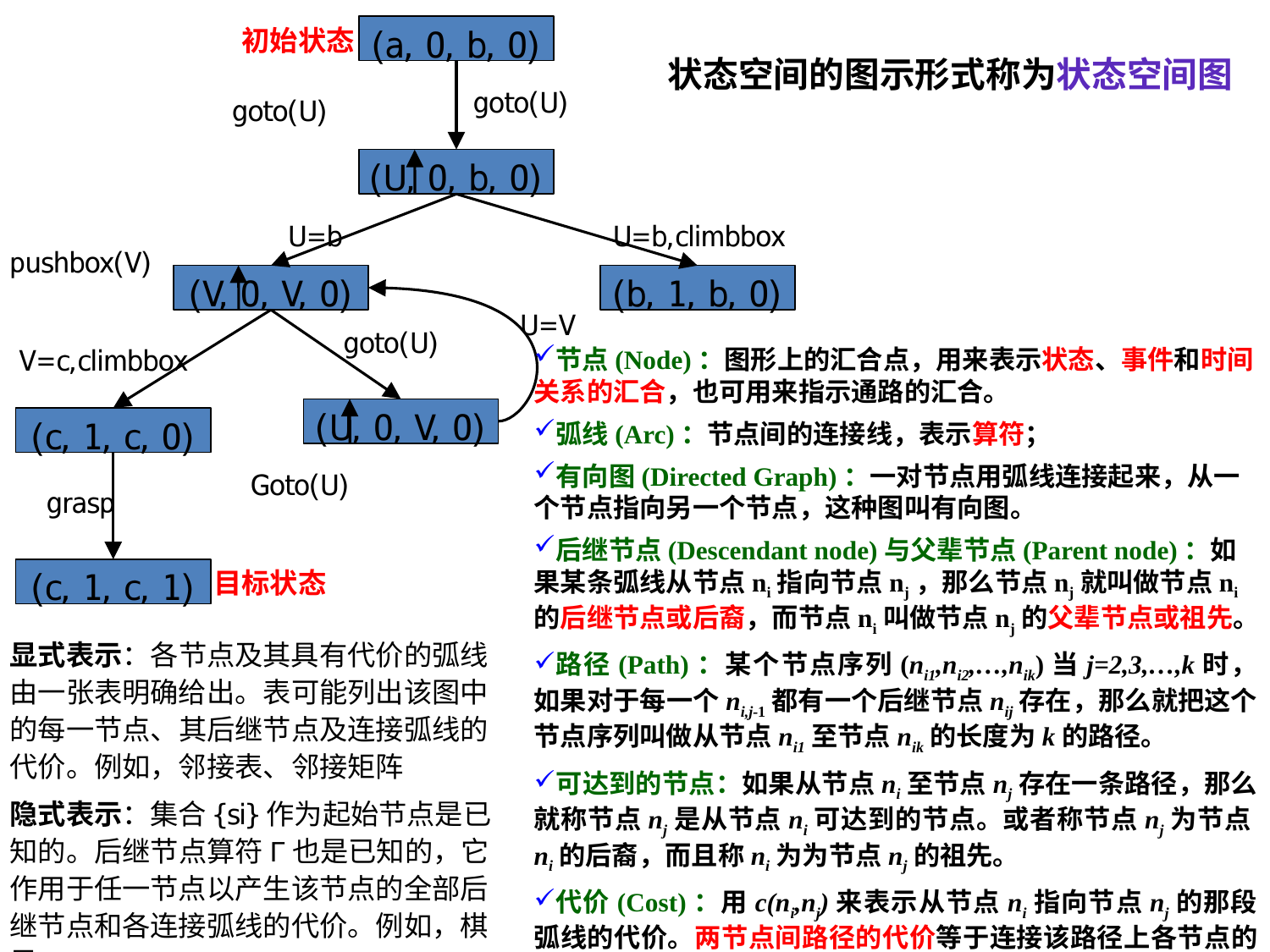

(a, 0, b, 0)
初始状态
goto(U)
goto(U)
(U, 0, b, 0)
U=b,climbbox
U=b
pushbox(V)

(V, 0, V, 0)
(b, 1, b, 0)
U=V
goto(U)
V=c,climbbox
(U, 0, V, 0)
(c, 1, c, 0)
Goto(U)
grasp
目标状态
(c, 1, c, 1)
状态空间的图示形式称为状态空间图
节点(Node)：图形上的汇合点，用来表示状态、事件和时间关系的汇合，也可用来指示通路的汇合。
弧线(Arc)：节点间的连接线，表示算符；
有向图(Directed Graph)：一对节点用弧线连接起来，从一个节点指向另一个节点，这种图叫有向图。
后继节点(Descendant node)与父辈节点(Parent node)：如果某条弧线从节点ni指向节点nj，那么节点nj就叫做节点ni的后继节点或后裔，而节点ni叫做节点nj的父辈节点或祖先。
路径(Path)：某个节点序列(ni1,ni2,…,nik)当j=2,3,…,k时，如果对于每一个ni,j-1都有一个后继节点nij存在，那么就把这个节点序列叫做从节点ni1至节点nik的长度为k的路径。
可达到的节点：如果从节点ni至节点nj存在一条路径，那么就称节点nj是从节点ni可达到的节点。或者称节点nj为节点ni的后裔，而且称ni为为节点nj的祖先。
代价(Cost)：用c(ni,nj)来表示从节点ni指向节点nj的那段弧线的代价。两节点间路径的代价等于连接该路径上各节点的所有弧线代价之和。

显式表示：各节点及其具有代价的弧线由一张表明确给出。表可能列出该图中的每一节点、其后继节点及连接弧线的代价。例如，邻接表、邻接矩阵
隐式表示：集合{si}作为起始节点是已知的。后继节点算符Γ也是已知的，它作用于任一节点以产生该节点的全部后继节点和各连接弧线的代价。例如，棋局